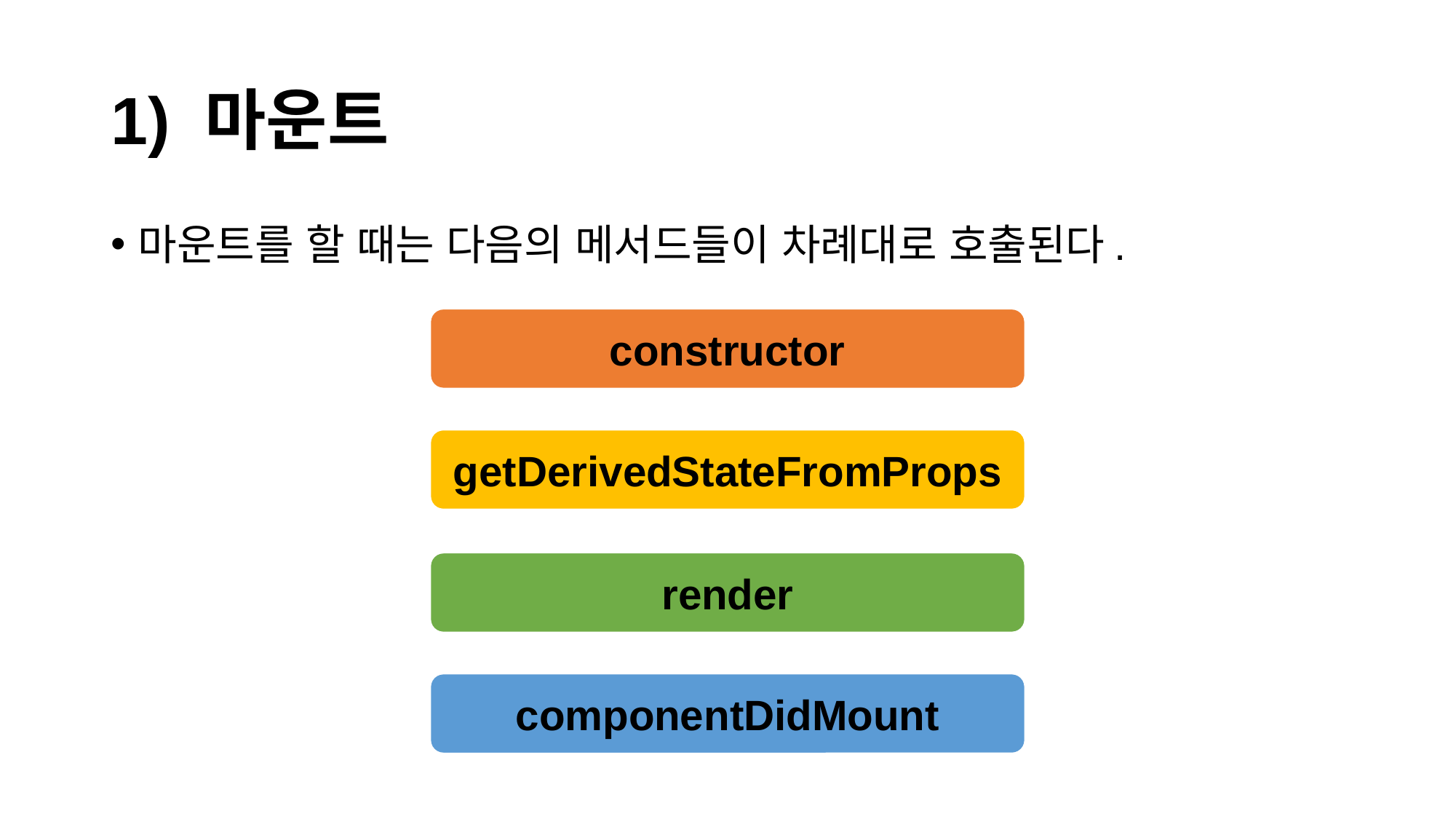

# 1) 마운트
마운트를 할 때는 다음의 메서드들이 차례대로 호출된다.
constructor
getDerivedStateFromProps
render
componentDidMount